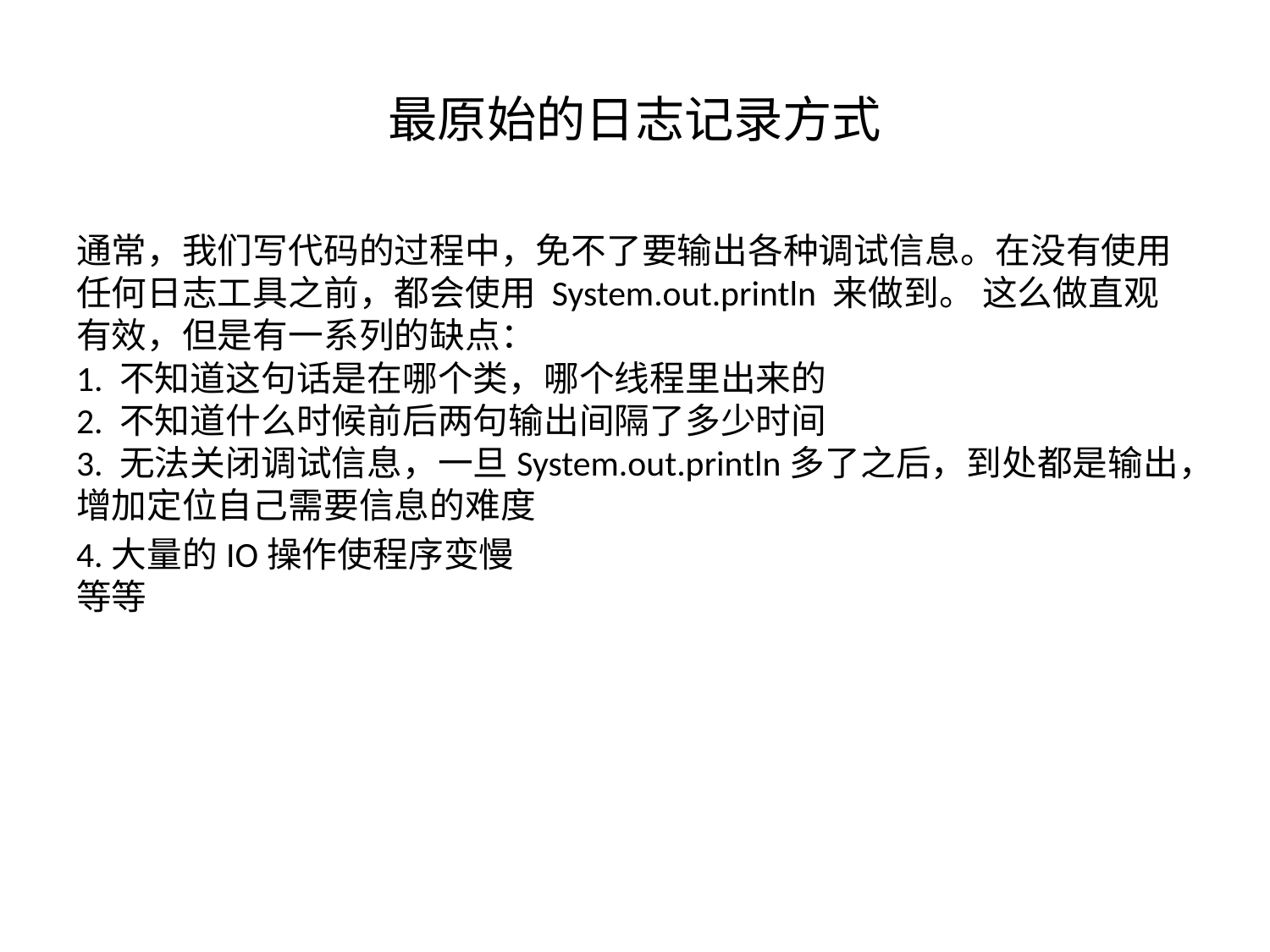

# 最原始的日志记录方式
通常，我们写代码的过程中，免不了要输出各种调试信息。在没有使用任何日志工具之前，都会使用 System.out.println 来做到。 这么做直观有效，但是有一系列的缺点：
1. 不知道这句话是在哪个类，哪个线程里出来的
2. 不知道什么时候前后两句输出间隔了多少时间
3. 无法关闭调试信息，一旦System.out.println多了之后，到处都是输出，增加定位自己需要信息的难度
4.大量的IO操作使程序变慢
等等